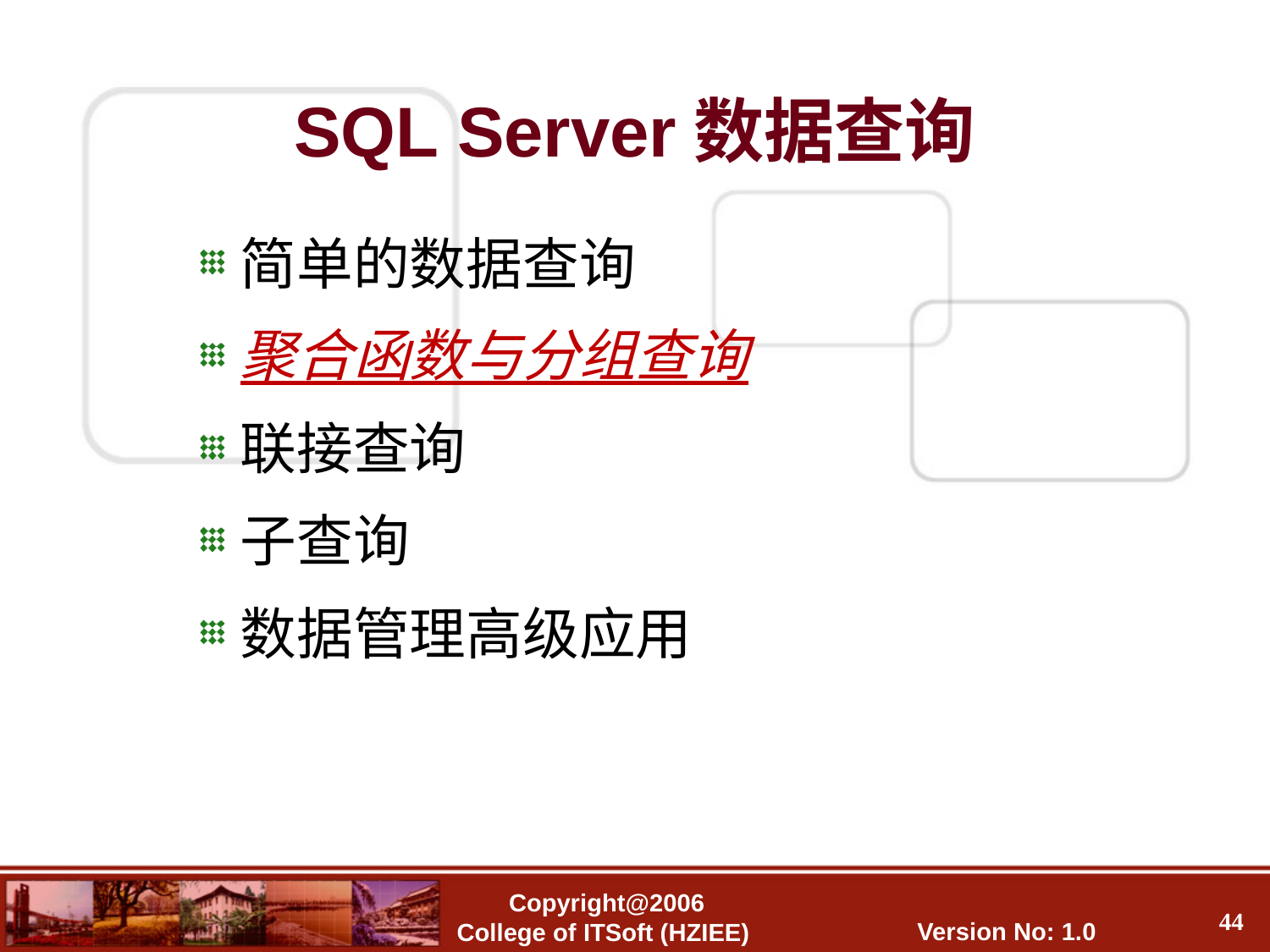

SQL Server数据查询
简单的数据查询
聚合函数与分组查询
联接查询
子查询
数据管理高级应用